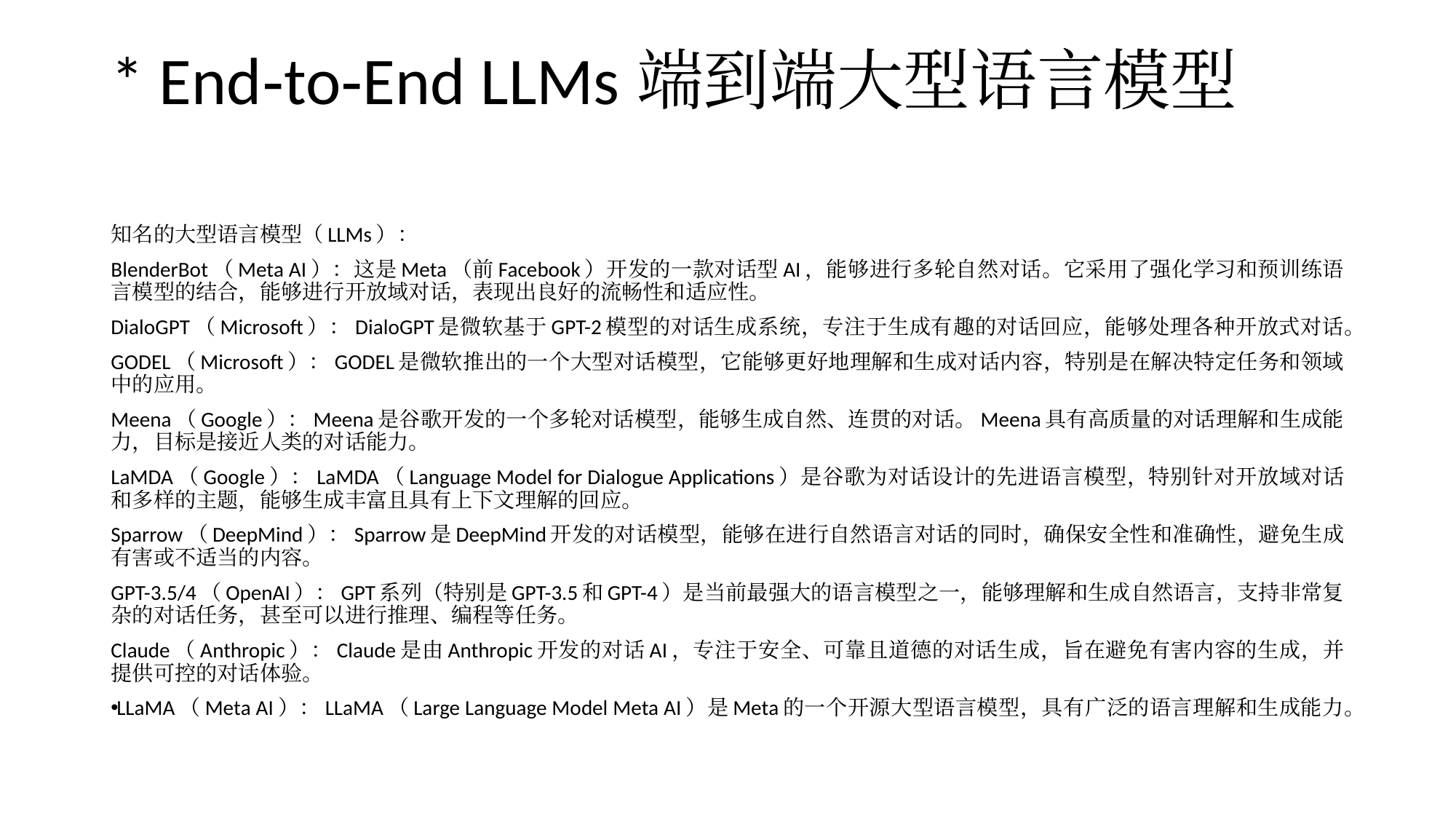

# * End‐to‐End LLMs端到端大型语言模型
知名的大型语言模型（LLMs）：
BlenderBot（Meta AI）：这是Meta（前Facebook）开发的一款对话型AI，能够进行多轮自然对话。它采用了强化学习和预训练语言模型的结合，能够进行开放域对话，表现出良好的流畅性和适应性。
DialoGPT（Microsoft）：DialoGPT是微软基于GPT-2模型的对话生成系统，专注于生成有趣的对话回应，能够处理各种开放式对话。
GODEL（Microsoft）：GODEL是微软推出的一个大型对话模型，它能够更好地理解和生成对话内容，特别是在解决特定任务和领域中的应用。
Meena（Google）：Meena是谷歌开发的一个多轮对话模型，能够生成自然、连贯的对话。Meena具有高质量的对话理解和生成能力，目标是接近人类的对话能力。
LaMDA（Google）：LaMDA（Language Model for Dialogue Applications）是谷歌为对话设计的先进语言模型，特别针对开放域对话和多样的主题，能够生成丰富且具有上下文理解的回应。
Sparrow（DeepMind）：Sparrow是DeepMind开发的对话模型，能够在进行自然语言对话的同时，确保安全性和准确性，避免生成有害或不适当的内容。
GPT-3.5/4（OpenAI）：GPT系列（特别是GPT-3.5和GPT-4）是当前最强大的语言模型之一，能够理解和生成自然语言，支持非常复杂的对话任务，甚至可以进行推理、编程等任务。
Claude（Anthropic）：Claude是由Anthropic开发的对话AI，专注于安全、可靠且道德的对话生成，旨在避免有害内容的生成，并提供可控的对话体验。
LLaMA（Meta AI）：LLaMA（Large Language Model Meta AI）是Meta的一个开源大型语言模型，具有广泛的语言理解和生成能力。